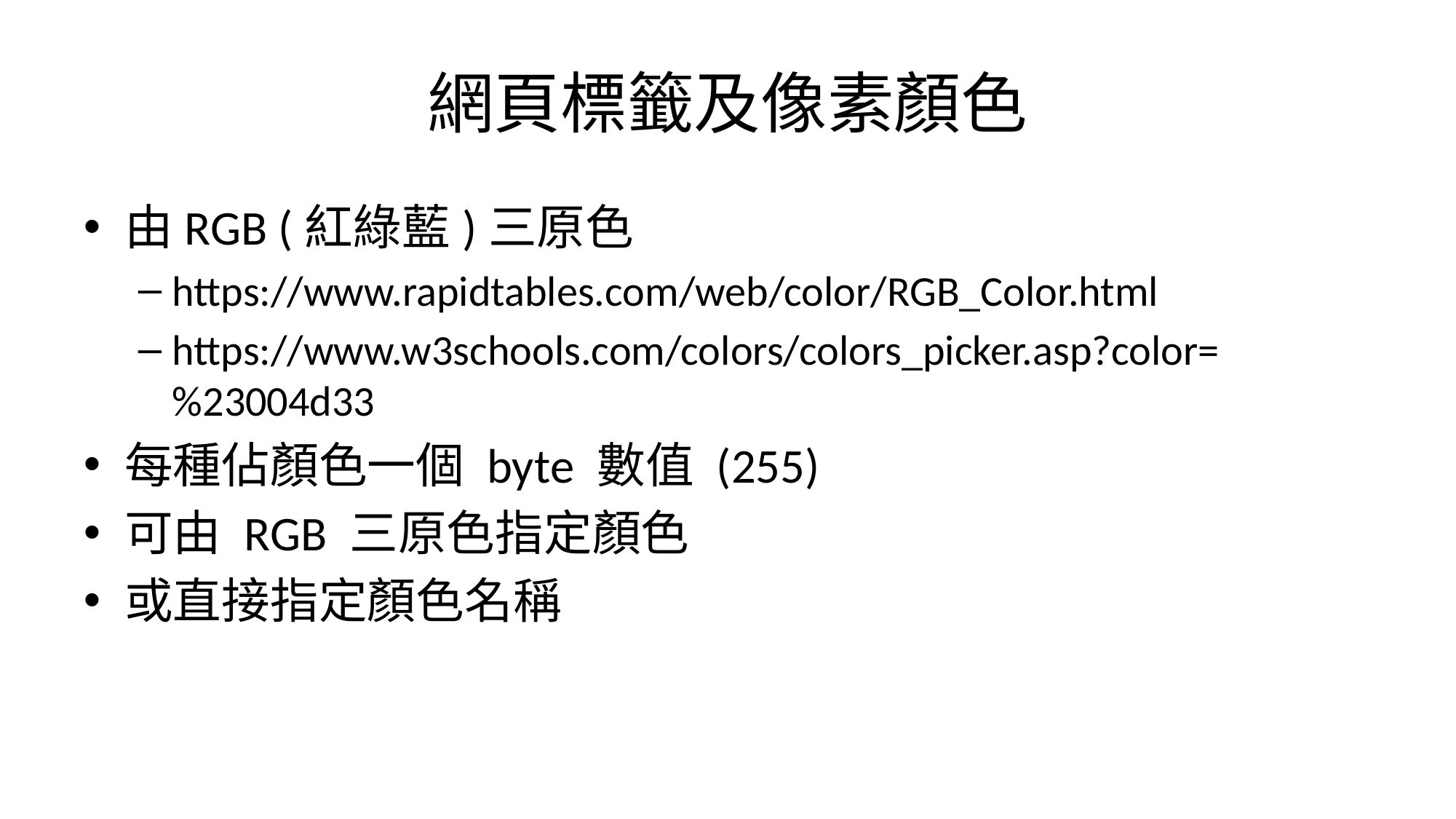

# 網頁標籤及像素顏色
由RGB (紅綠藍)三原色
https://www.rapidtables.com/web/color/RGB_Color.html
https://www.w3schools.com/colors/colors_picker.asp?color=%23004d33
每種佔顏色一個 byte 數值 (255)
可由 RGB 三原色指定顏色
或直接指定顏色名稱